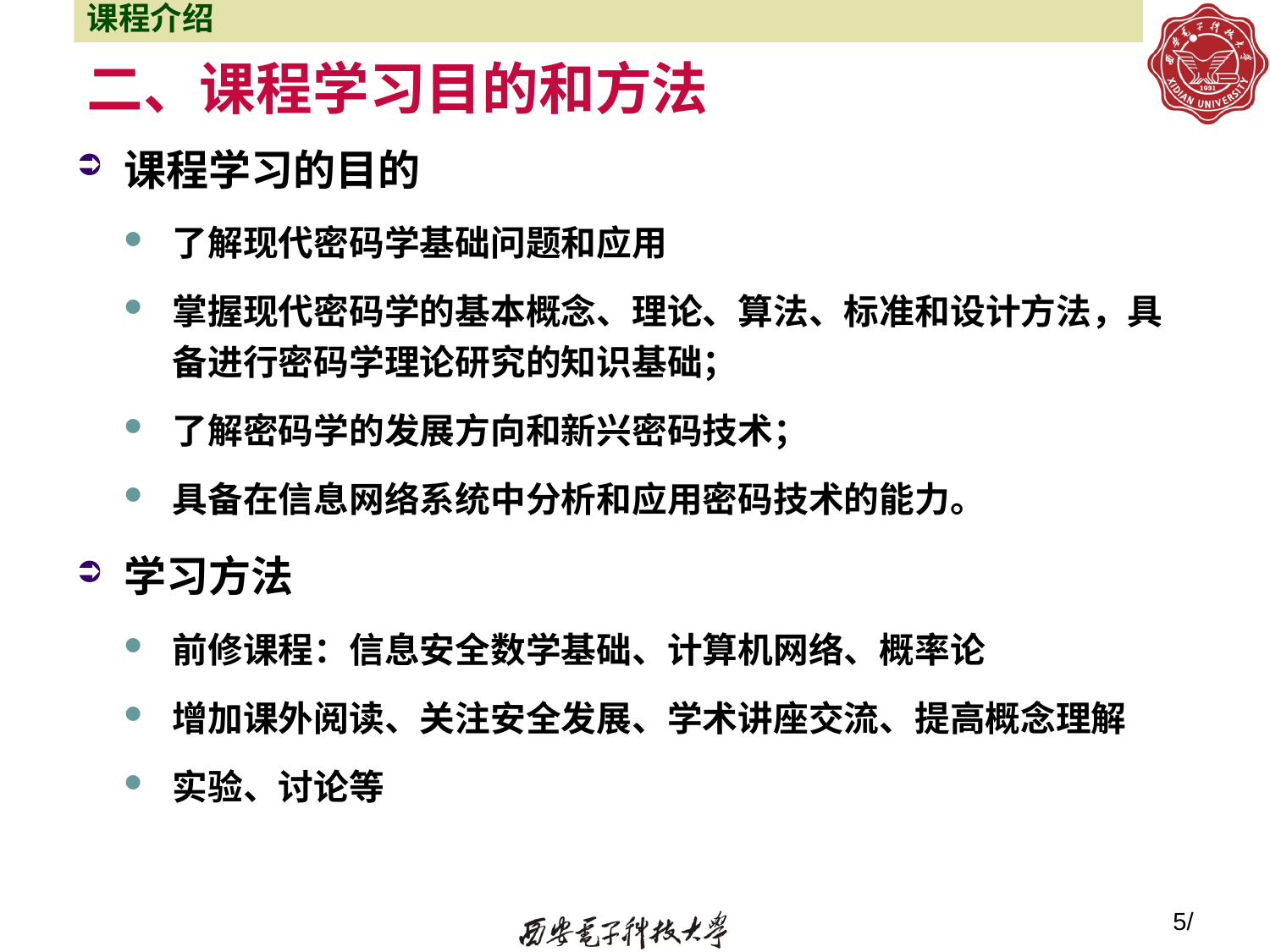

课程介绍
# 二、课程学习目的和方法
课程学习的目的
了解现代密码学基础问题和应用
掌握现代密码学的基本概念、理论、算法、标准和设计方法，具备进行密码学理论研究的知识基础；
了解密码学的发展方向和新兴密码技术；
具备在信息网络系统中分析和应用密码技术的能力。
学习方法
前修课程：信息安全数学基础、计算机网络、概率论
增加课外阅读、关注安全发展、学术讲座交流、提高概念理解
实验、讨论等
5/